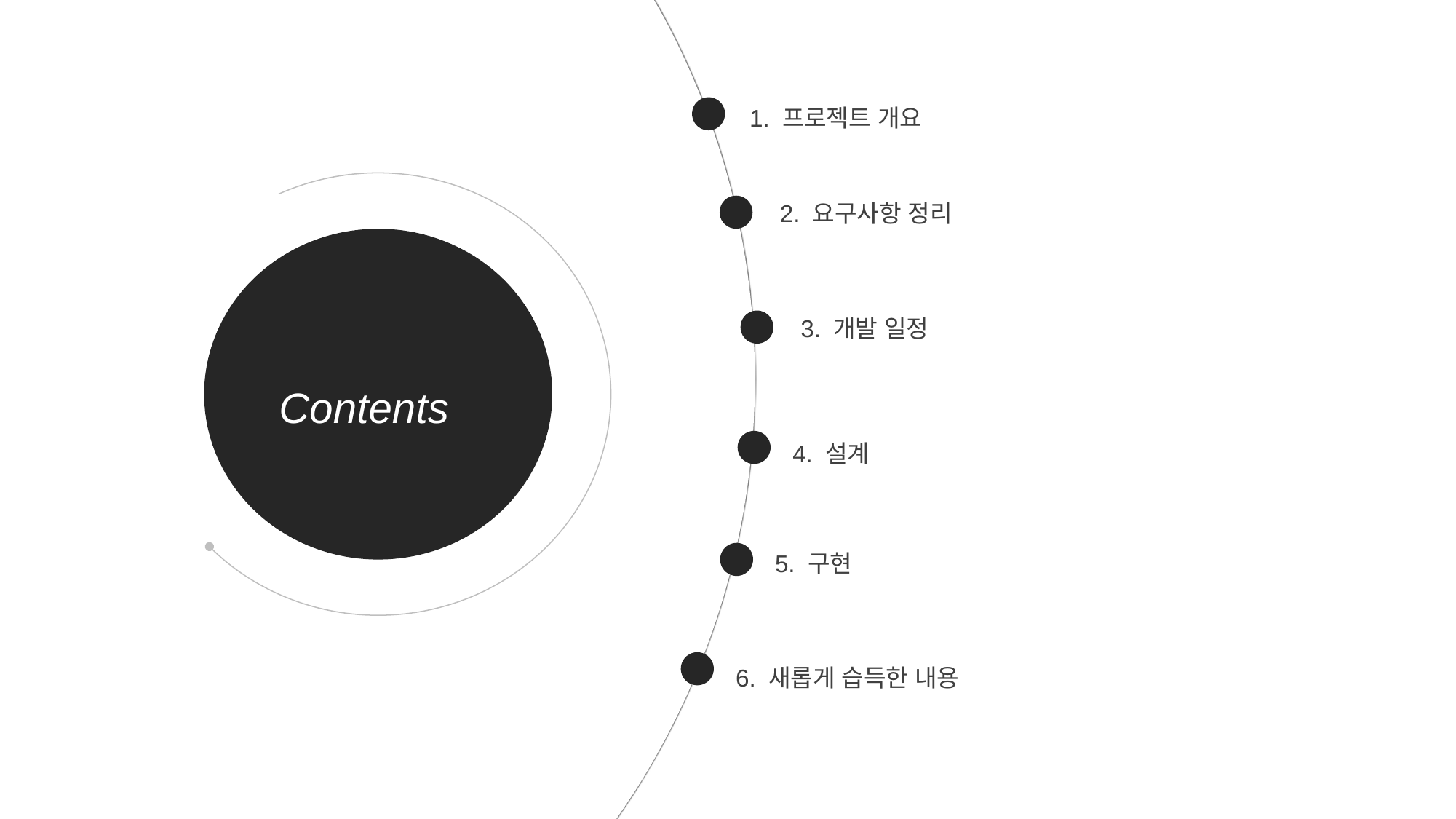

1. 프로젝트 개요

Contents
2. 요구사항 정리

3. 개발 일정

4. 설계

5. 구현

6. 새롭게 습득한 내용